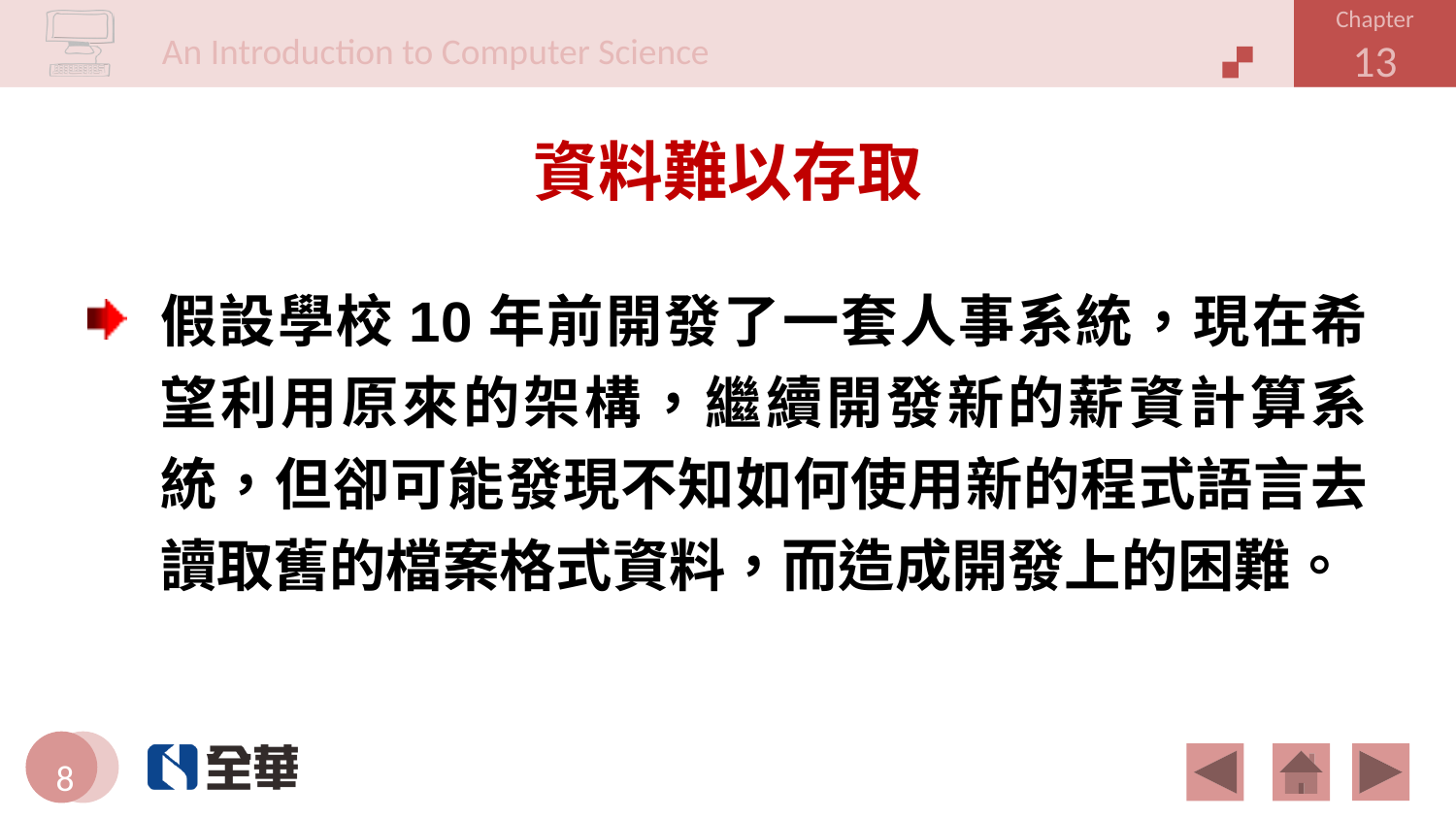

# 資料難以存取
假設學校10年前開發了一套人事系統，現在希望利用原來的架構，繼續開發新的薪資計算系統，但卻可能發現不知如何使用新的程式語言去讀取舊的檔案格式資料，而造成開發上的困難。